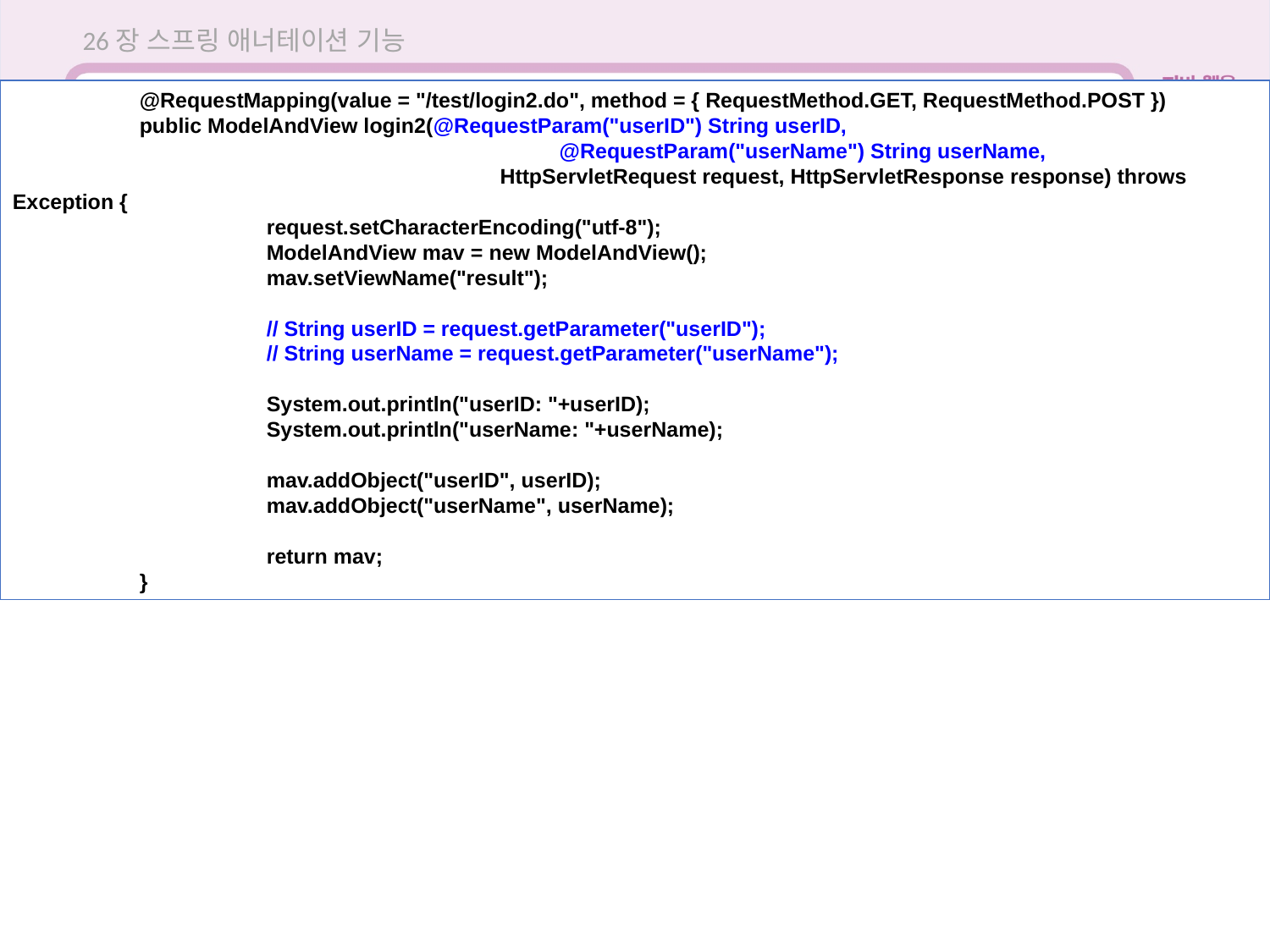

26장 스프링 애너테이션 기능
	@RequestMapping(value = "/test/login2.do", method = { RequestMethod.GET, RequestMethod.POST })
	public ModelAndView login2(@RequestParam("userID") String userID,
			                            @RequestParam("userName") String userName,
			                  HttpServletRequest request, HttpServletResponse response) throws Exception {
		request.setCharacterEncoding("utf-8");
		ModelAndView mav = new ModelAndView();
		mav.setViewName("result");

		// String userID = request.getParameter("userID");
		// String userName = request.getParameter("userName");

		System.out.println("userID: "+userID);
		System.out.println("userName: "+userName);

		mav.addObject("userID", userID);
		mav.addObject("userName", userName);

		return mav;
	}
26.3 스프링 애너테이션 이용해 로그인 기능